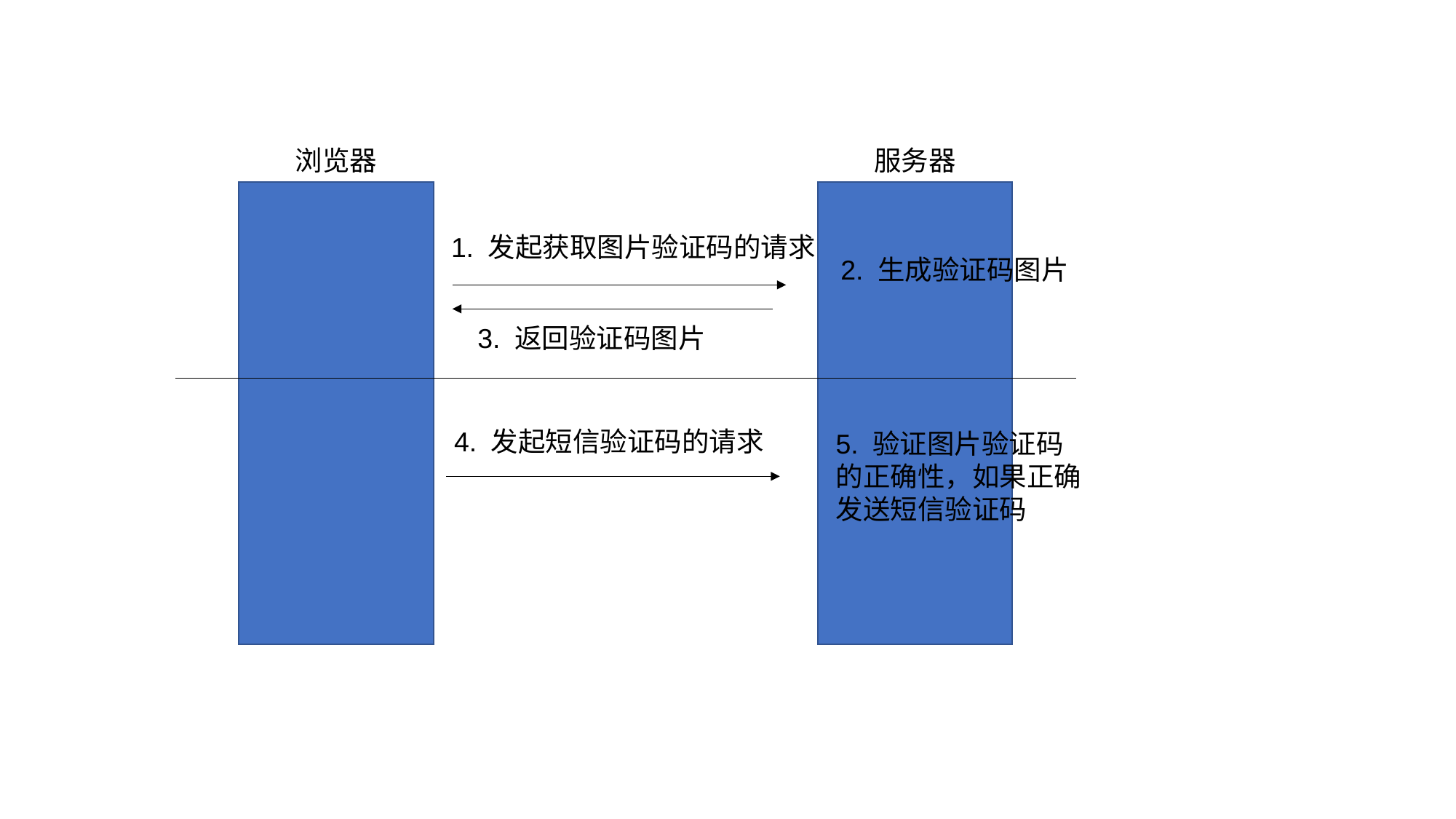

浏览器
服务器

1. 发起获取图片验证码的请求
2. 生成验证码图片
3. 返回验证码图片
4. 发起短信验证码的请求
5. 验证图片验证码
的正确性，如果正确
发送短信验证码